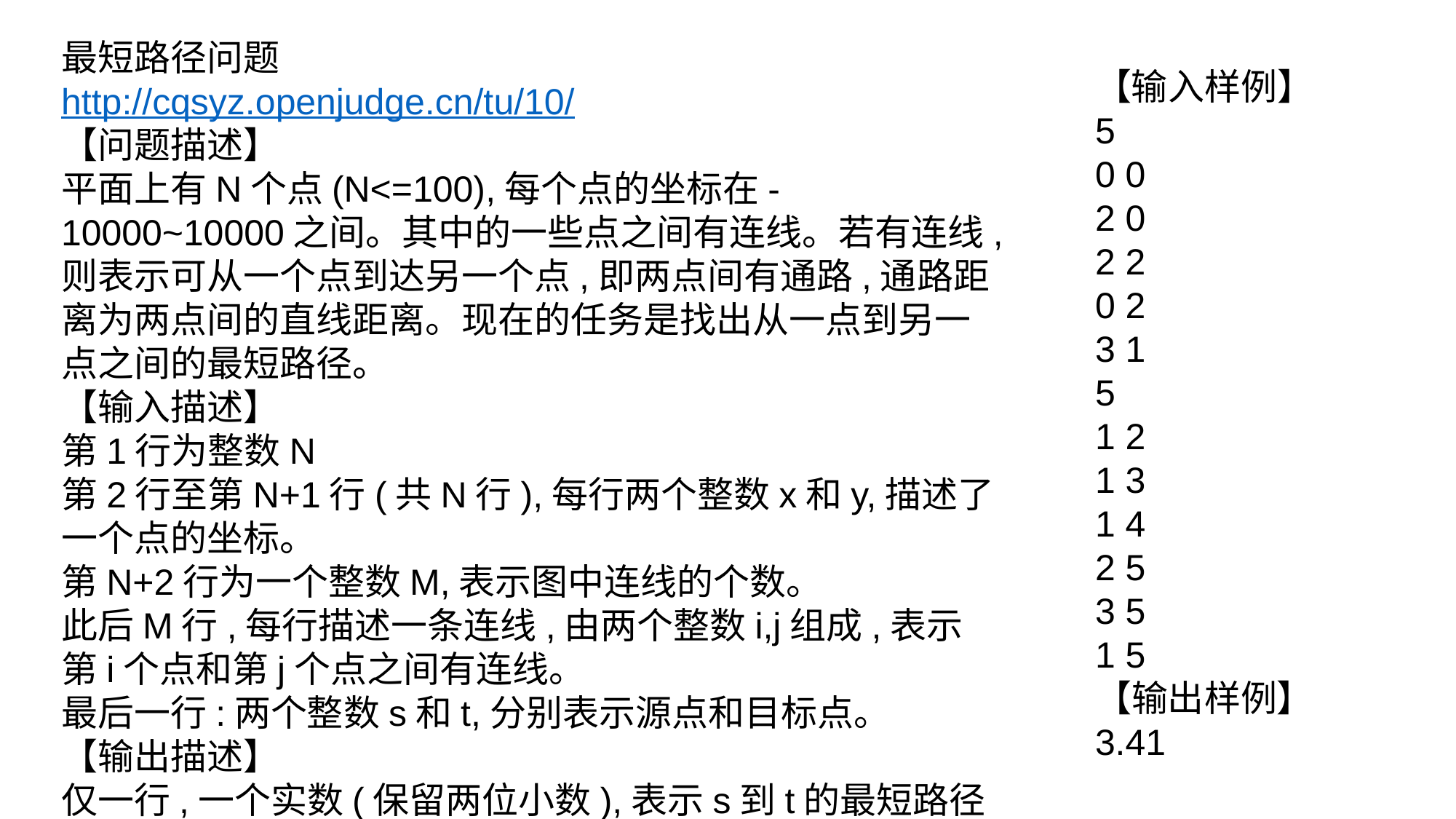

最短路径问题
http://cqsyz.openjudge.cn/tu/10/
【问题描述】
平面上有N个点(N<=100),每个点的坐标在-10000~10000之间。其中的一些点之间有连线。若有连线,则表示可从一个点到达另一个点,即两点间有通路,通路距离为两点间的直线距离。现在的任务是找出从一点到另一点之间的最短路径。
【输入描述】
第1行为整数N
第2行至第N+1行(共N行),每行两个整数x和y,描述了一个点的坐标。
第N+2行为一个整数M,表示图中连线的个数。
此后M行,每行描述一条连线,由两个整数i,j组成,表示第i个点和第j个点之间有连线。
最后一行:两个整数s和t,分别表示源点和目标点。
【输出描述】
仅一行,一个实数(保留两位小数),表示s到t的最短路径长度。
【输入样例】
5
0 0
2 0
2 2
0 2
3 1
5
1 2
1 3
1 4
2 5
3 5
1 5
【输出样例】
3.41